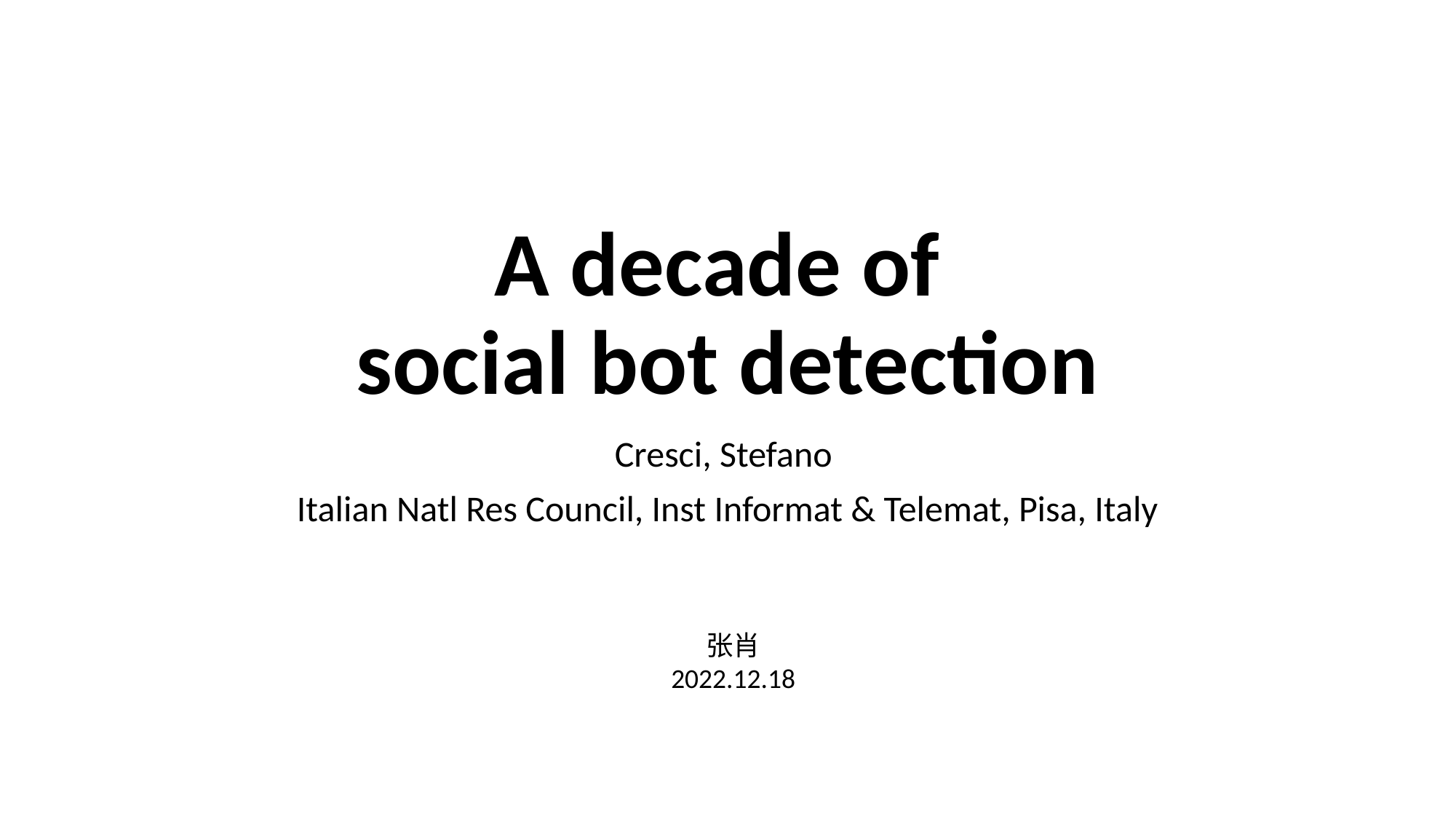

# A decade of social bot detection
Cresci, Stefano
Italian Natl Res Council, Inst Informat & Telemat, Pisa, Italy
张肖
2022.12.18